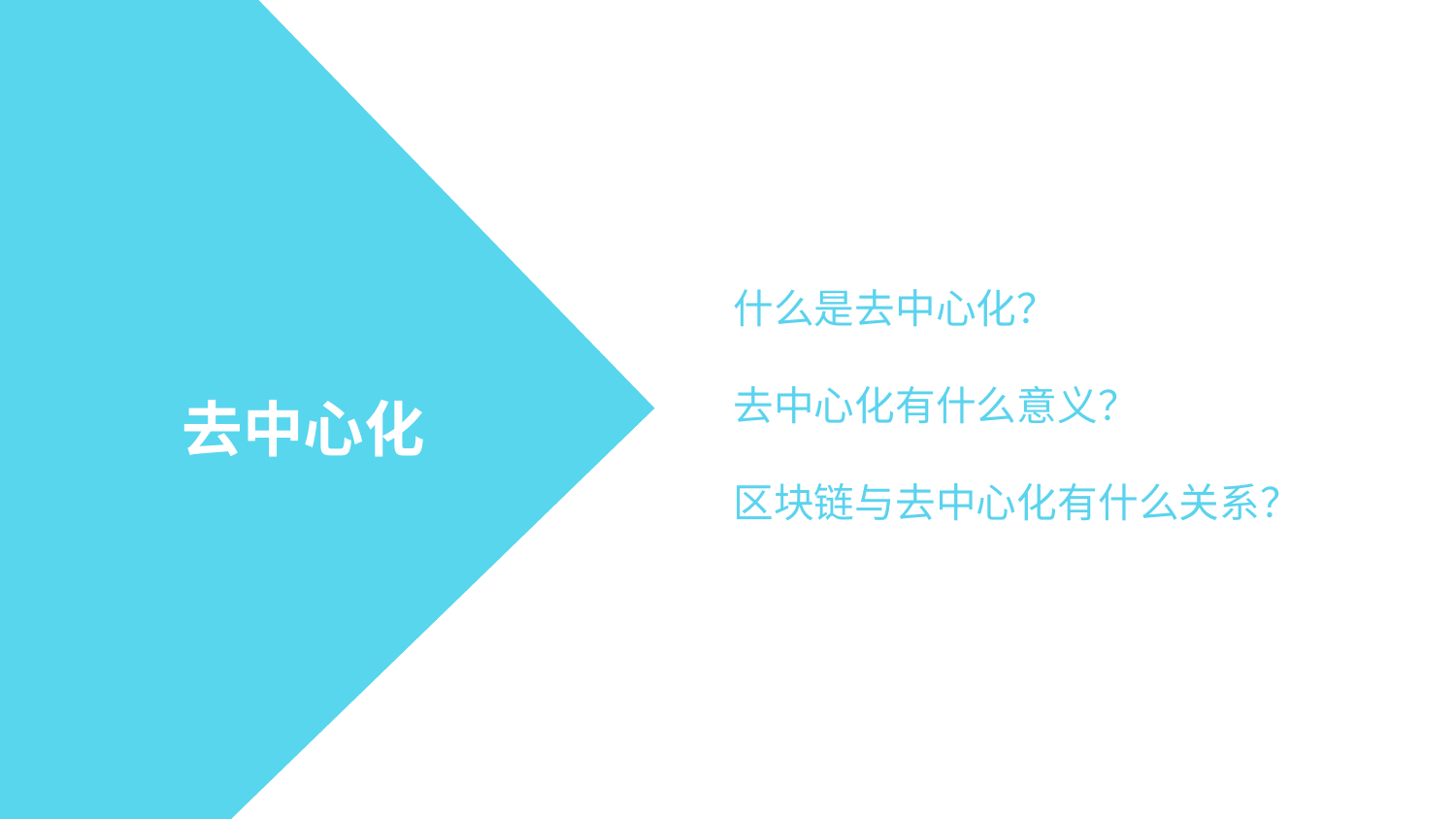

什么是去中心化？

去中心化有什么意义？

区块链与去中心化有什么关系？
# 去中心化